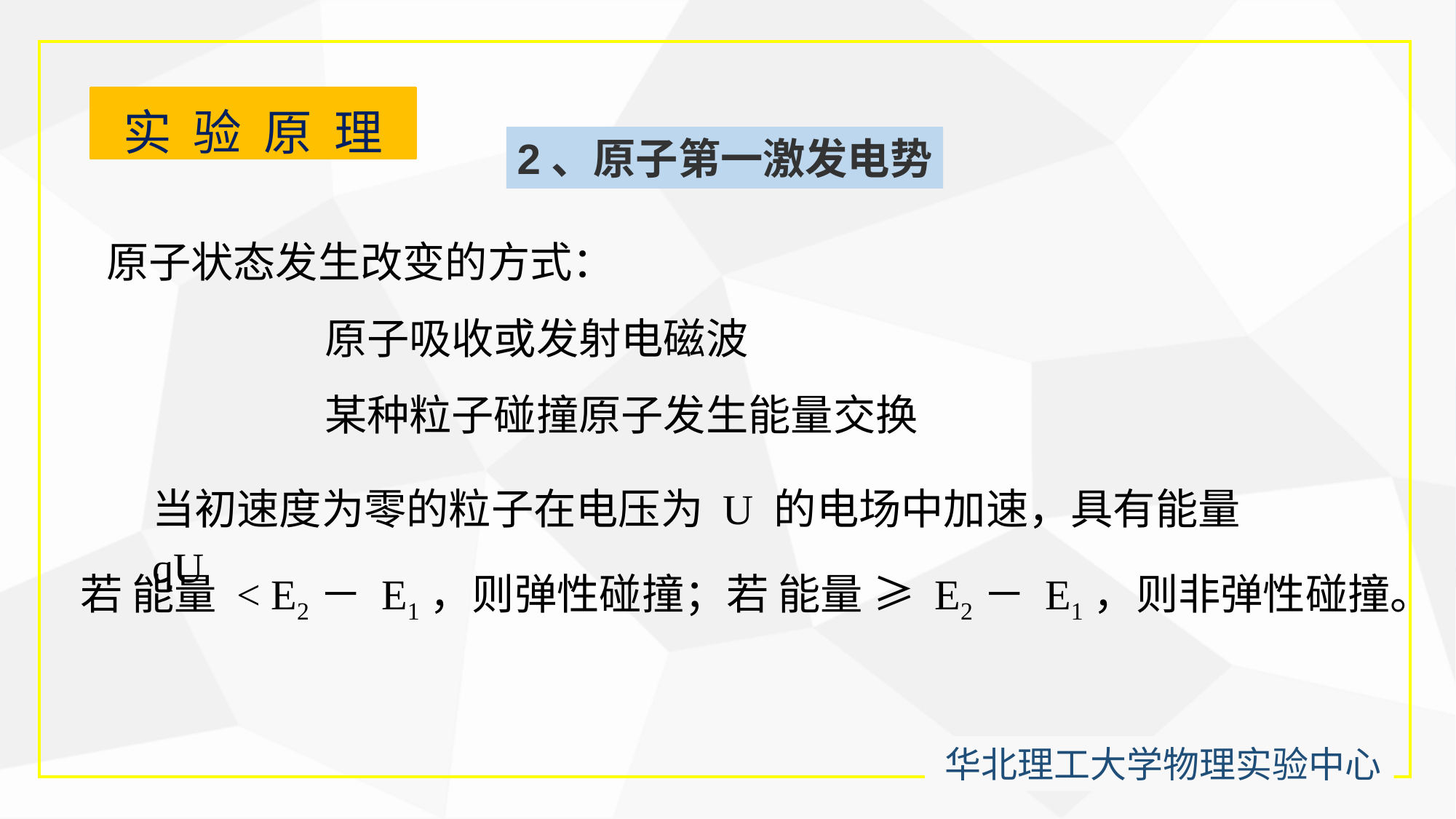

实  验  原  理
2、原子第一激发电势
原子状态发生改变的方式：
                      原子吸收或发射电磁波
                      某种粒子碰撞原子发生能量交换
当初速度为零的粒子在电压为 U 的电场中加速，具有能量qU
若 能量 < E2－ E1，则弹性碰撞；若 能量 ≥ E2－ E1，则非弹性碰撞。
华北理工大学物理实验中心